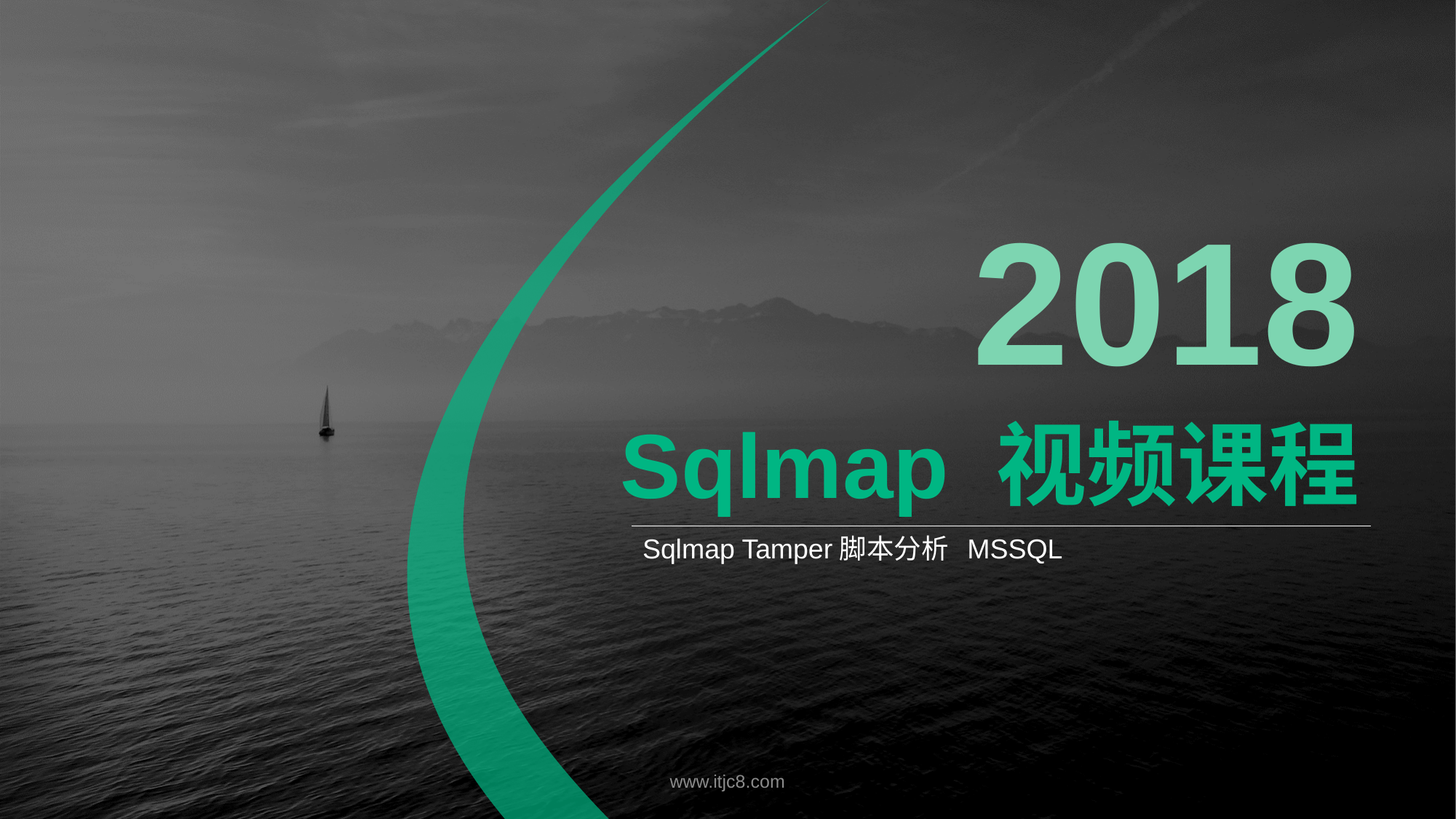

# Sqlmap 视频课程
Sqlmap Tamper脚本分析  MSSQL
www.itjc8.com